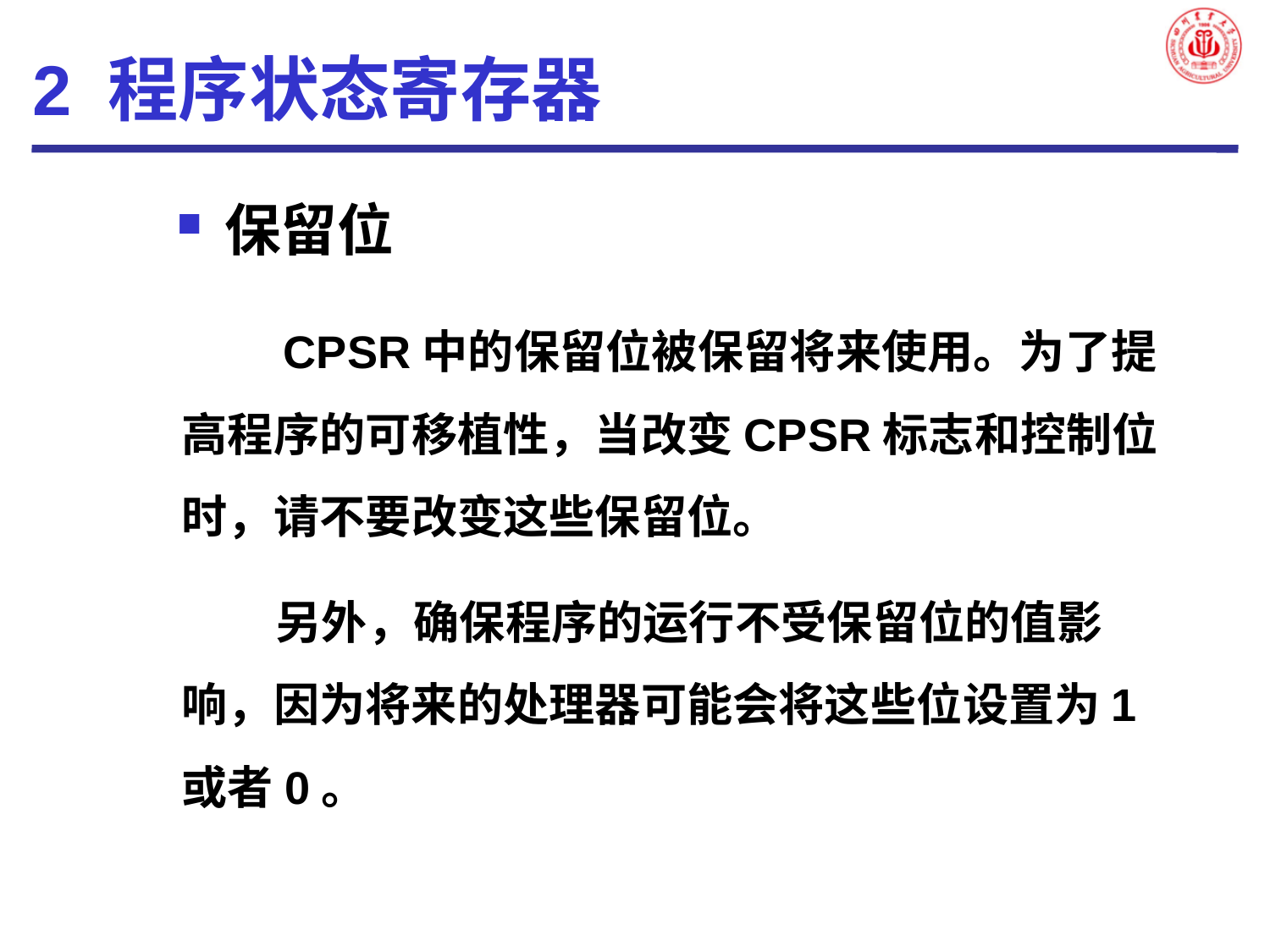

2 程序状态寄存器
保留位
        CPSR中的保留位被保留将来使用。为了提高程序的可移植性，当改变CPSR标志和控制位时，请不要改变这些保留位。
        另外，确保程序的运行不受保留位的值影响，因为将来的处理器可能会将这些位设置为1或者0。
90